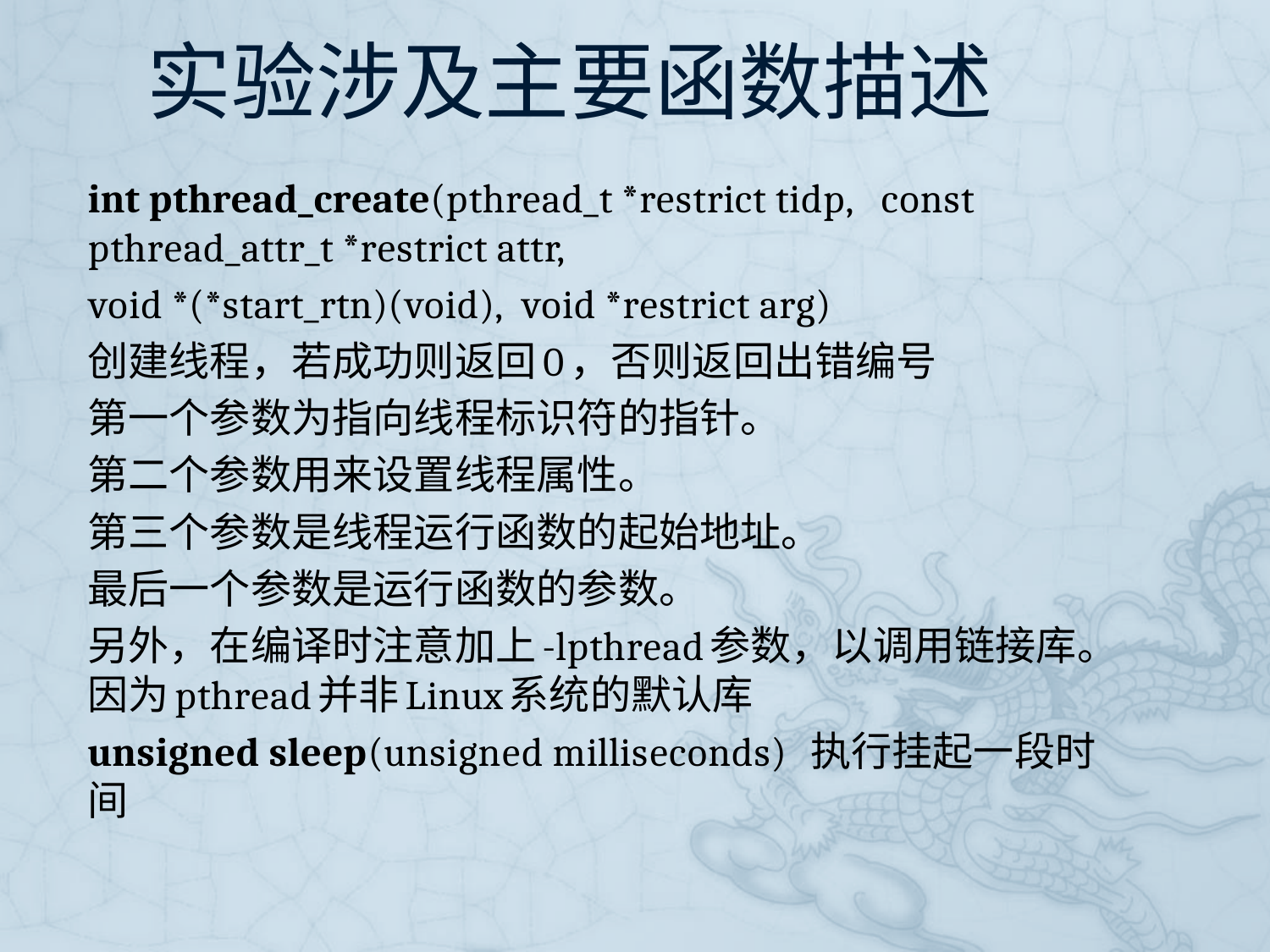

# 实验涉及主要函数描述
int pthread_create(pthread_t *restrict tidp,   const   pthread_attr_t *restrict attr,
void *(*start_rtn)(void),  void *restrict arg)
创建线程，若成功则返回0，否则返回出错编号
第一个参数为指向线程标识符的指针。
第二个参数用来设置线程属性。
第三个参数是线程运行函数的起始地址。
最后一个参数是运行函数的参数。
另外，在编译时注意加上-lpthread参数，以调用链接库。因为pthread并非Linux系统的默认库
unsigned sleep(unsigned milliseconds)  执行挂起一段时间